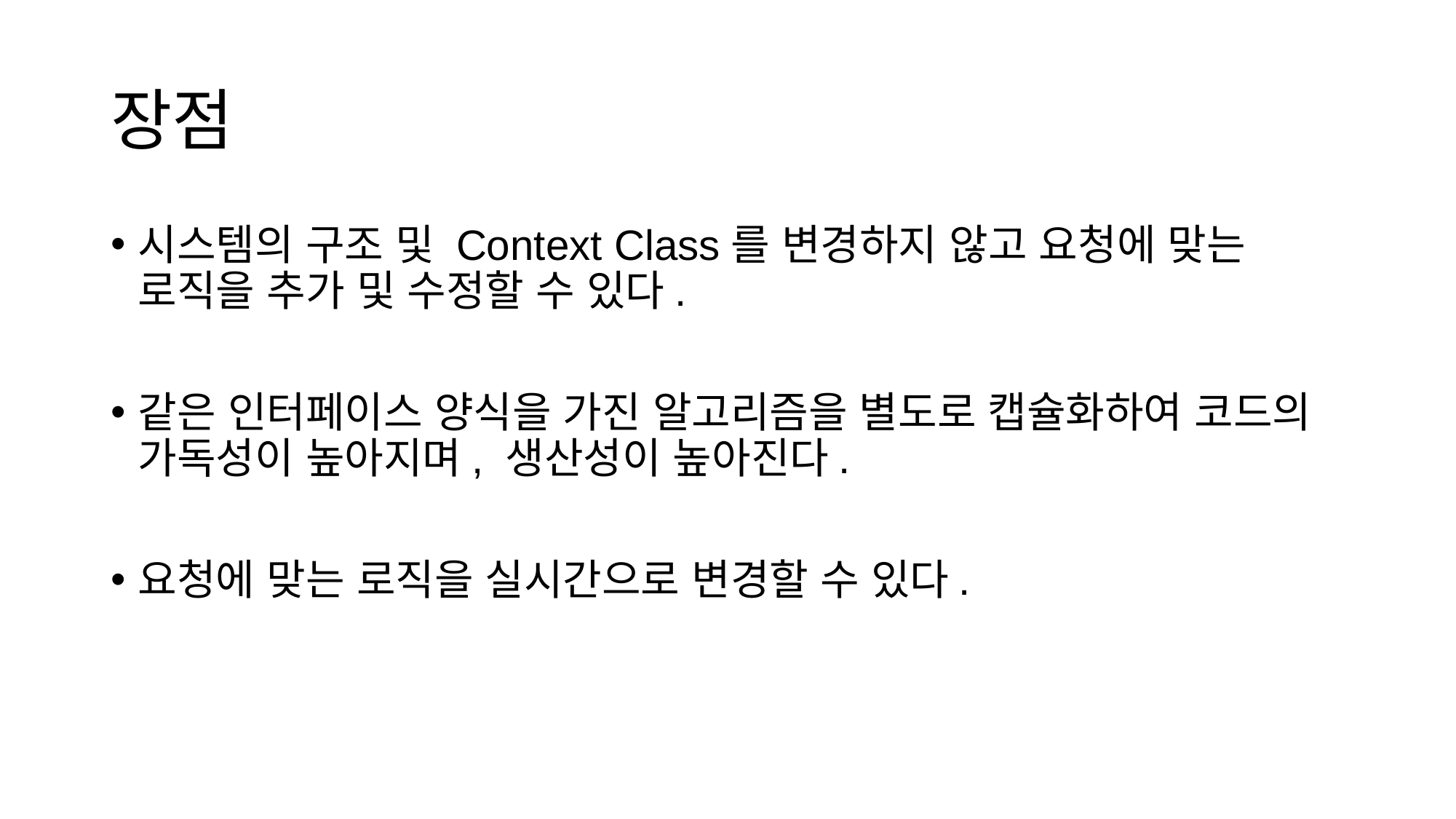

# 장점
시스템의 구조 및 Context Class를 변경하지 않고 요청에 맞는 로직을 추가 및 수정할 수 있다.

같은 인터페이스 양식을 가진 알고리즘을 별도로 캡슐화하여 코드의 가독성이 높아지며, 생산성이 높아진다.

요청에 맞는 로직을 실시간으로 변경할 수 있다.